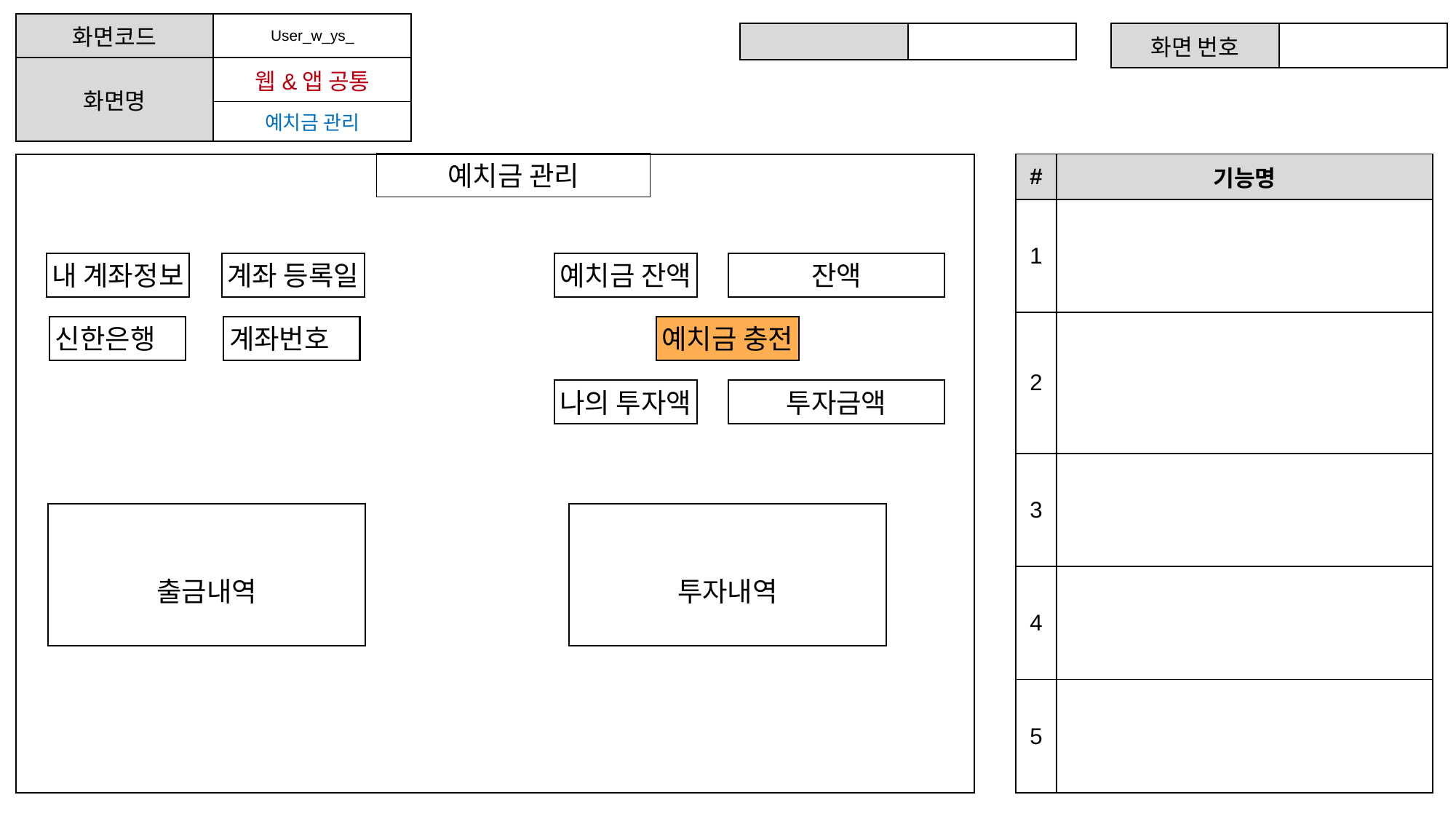

| 화면코드 | User\_w\_ys\_ |
| --- | --- |
| 화면명 | 웹&앱 공통 |
|  | 예치금 관리 |
|  |  |
| --- | --- |
| 화면 번호 |  |
| --- | --- |
예치금 관리

| # | 기능명 |
| --- | --- |
| 1 |  |
| 2 |  |
| 3 |  |
| 4 |  |
| 5 |  |
내 계좌정보
계좌 등록일
예치금 잔액
잔액
신한은행
계좌번호
예치금 충전
나의 투자액
투자금액

출금내역

투자내역